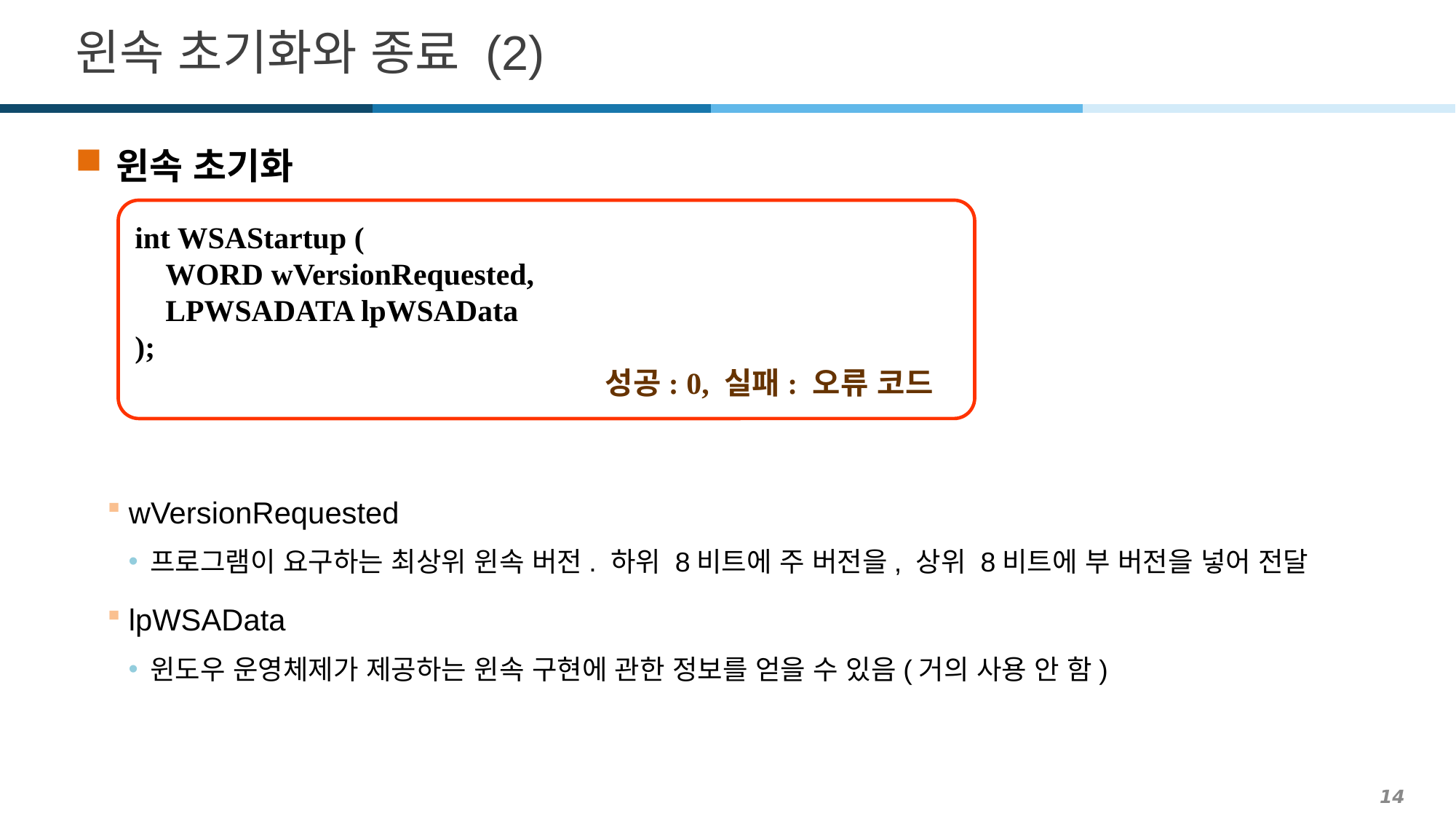

# 윈속 초기화와 종료 (2)
윈속 초기화

wVersionRequested
프로그램이 요구하는 최상위 윈속 버전. 하위 8비트에 주 버전을, 상위 8비트에 부 버전을 넣어 전달
lpWSAData
윈도우 운영체제가 제공하는 윈속 구현에 관한 정보를 얻을 수 있음(거의 사용 안 함)
int WSAStartup (
    WORD wVersionRequested,
    LPWSADATA lpWSAData
);
                                                                   성공: 0, 실패: 오류 코드